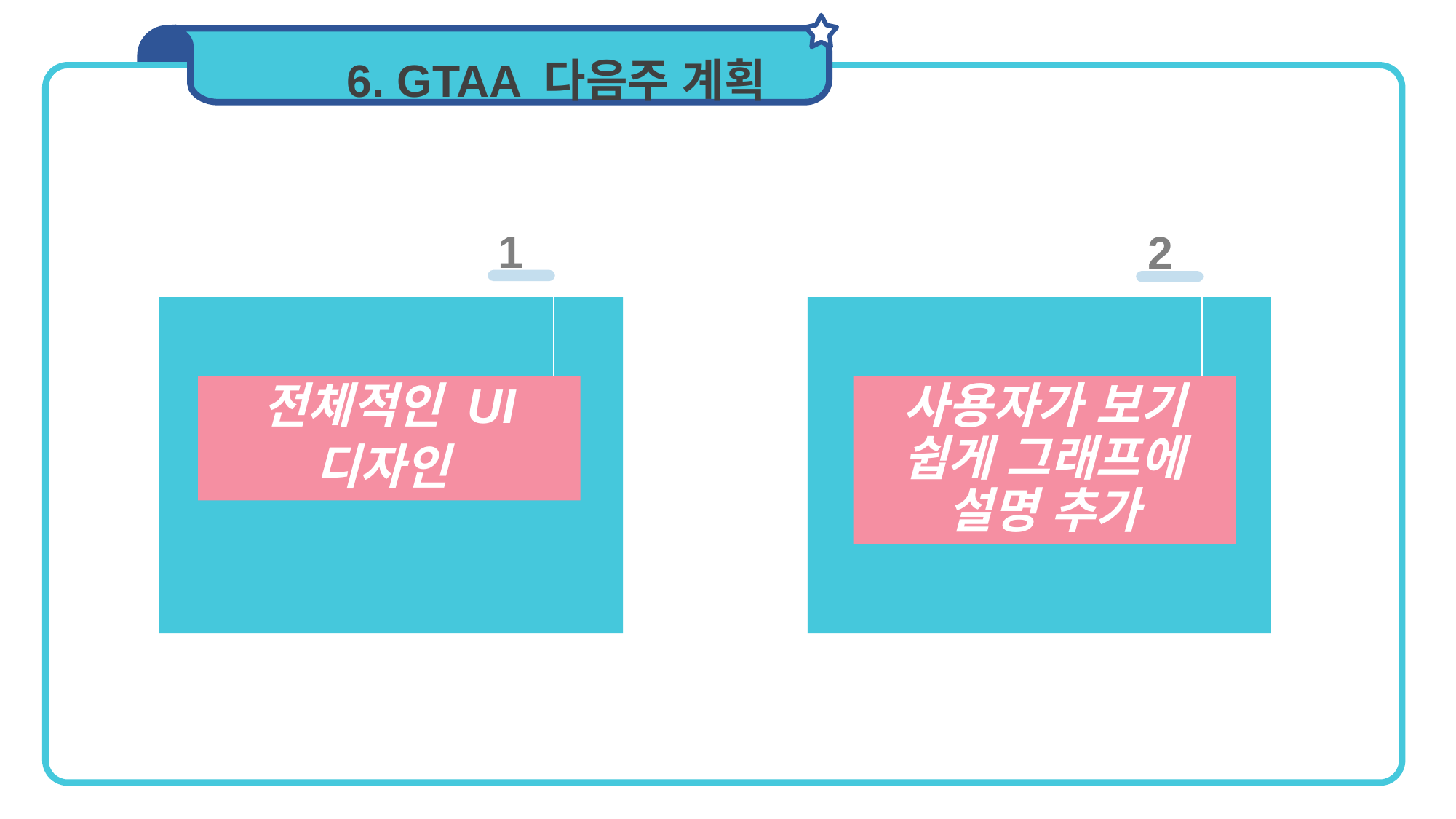

6. GTAA 다음주 계획

1
2

IMAGE
IMAGE

전체적인 UI
디자인
사용자가 보기 쉽게 그래프에 설명 추가